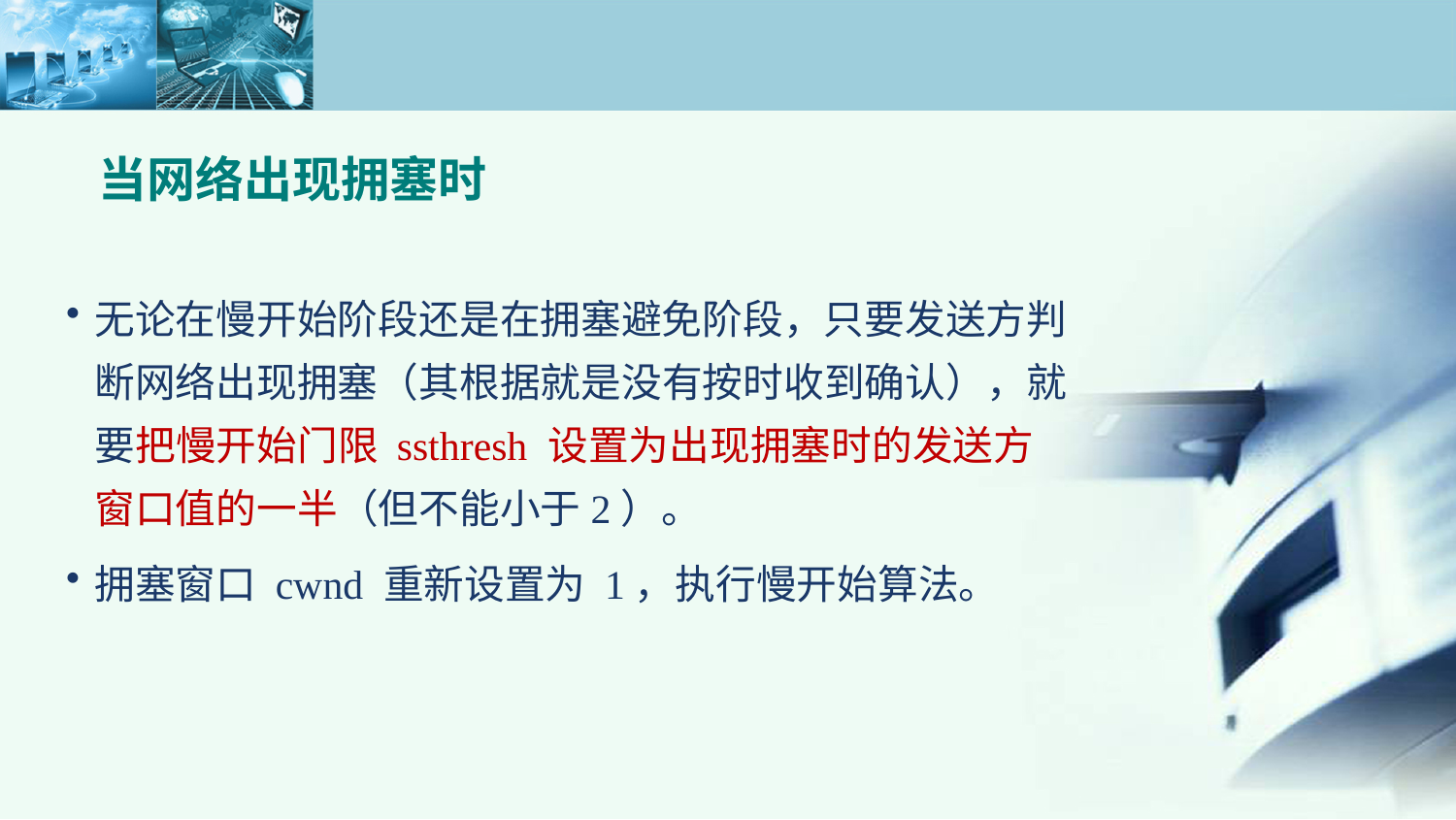

当网络出现拥塞时
无论在慢开始阶段还是在拥塞避免阶段，只要发送方判断网络出现拥塞（其根据就是没有按时收到确认），就要把慢开始门限 ssthresh 设置为出现拥塞时的发送方窗口值的一半（但不能小于2）。
拥塞窗口 cwnd 重新设置为 1，执行慢开始算法。